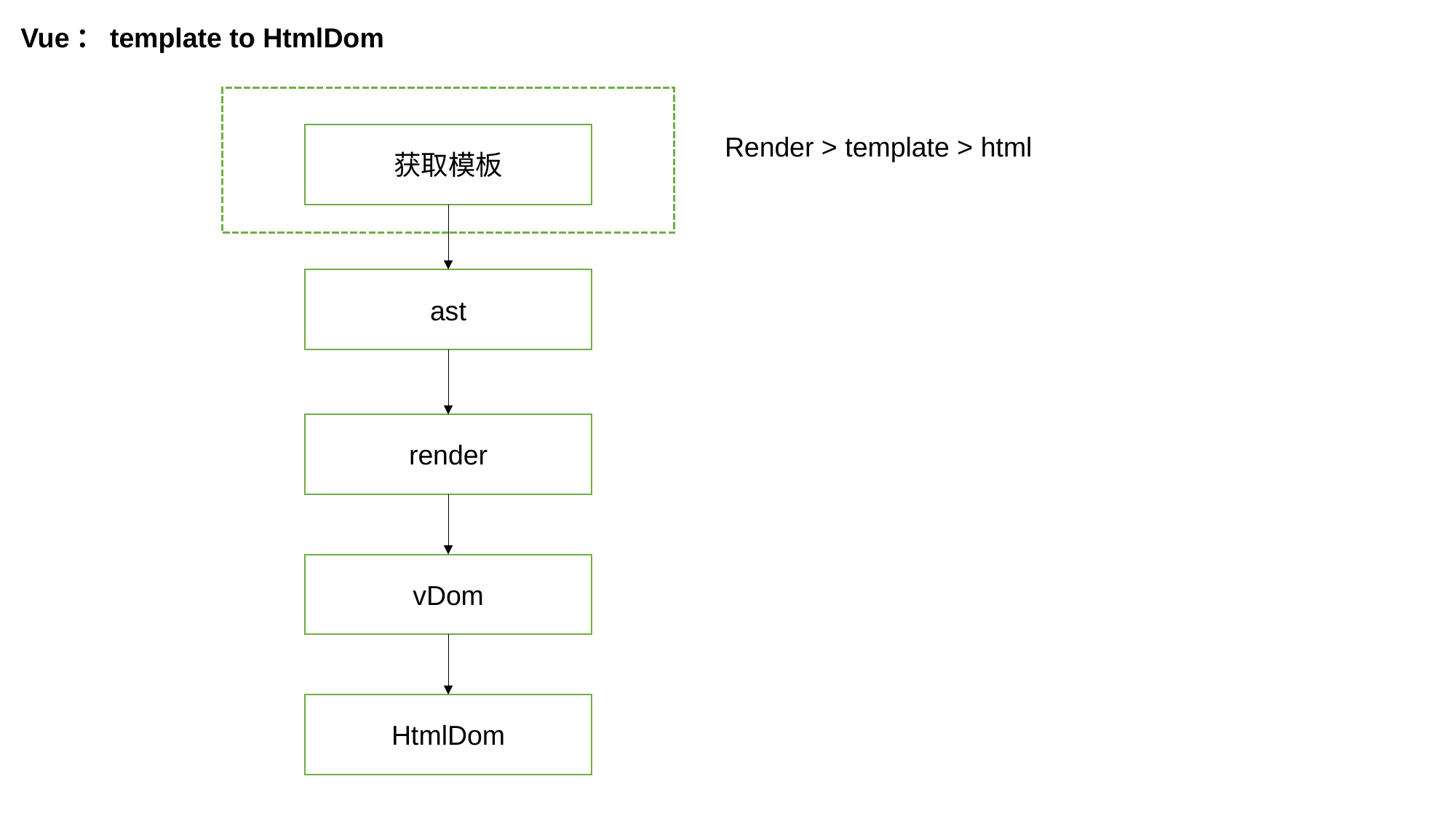

Vue：template to HtmlDom

获取模板
Render > template > html
ast
render
vDom
HtmlDom